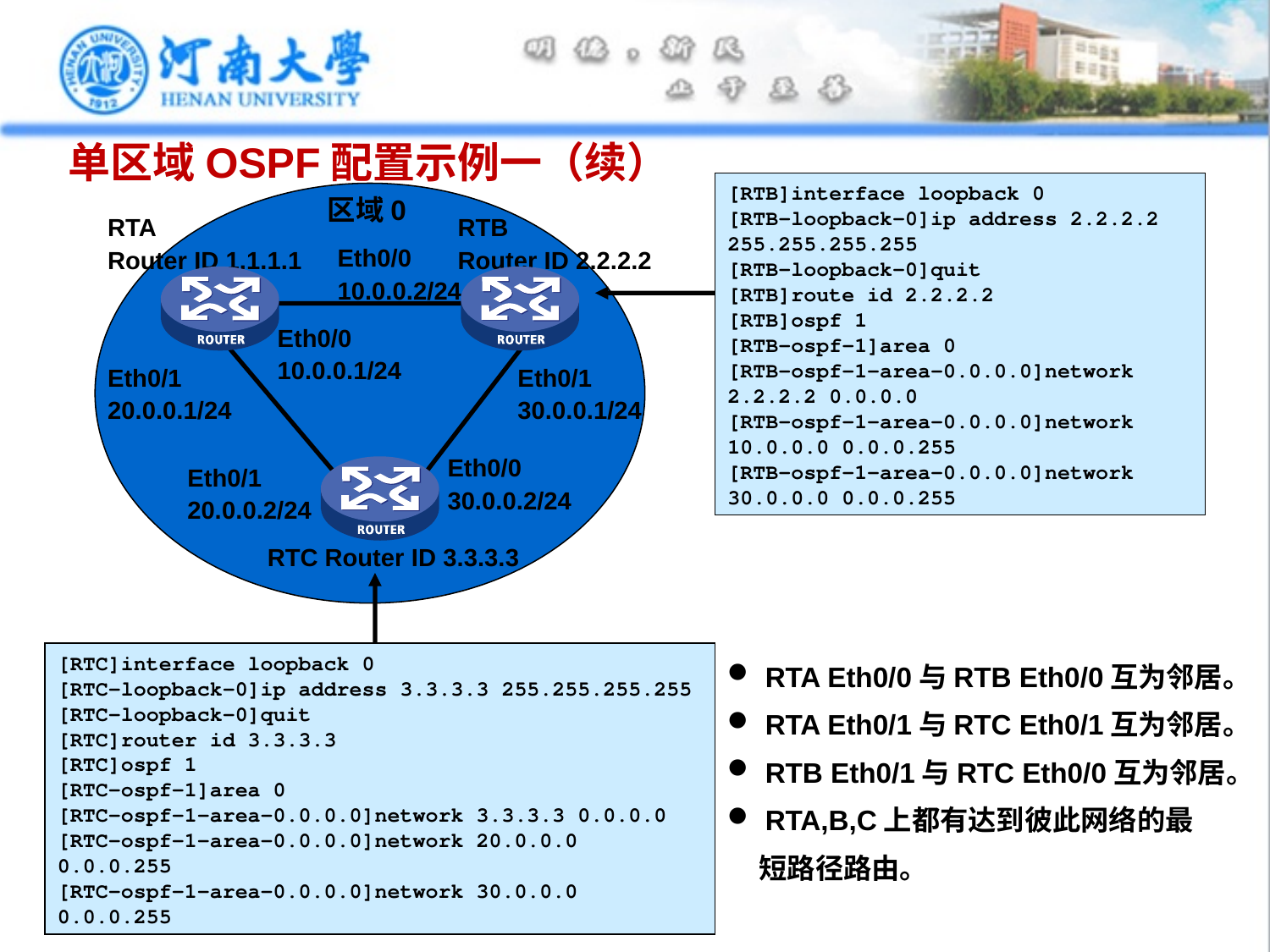

# 单区域OSPF配置示例一（续）

[RTB]interface loopback 0
[RTB-loopback-0]ip address 2.2.2.2 255.255.255.255
[RTB-loopback-0]quit
[RTB]route id 2.2.2.2
[RTB]ospf 1
[RTB-ospf-1]area 0
[RTB-ospf-1-area-0.0.0.0]network 2.2.2.2 0.0.0.0
[RTB-ospf-1-area-0.0.0.0]network 10.0.0.0 0.0.0.255
[RTB-ospf-1-area-0.0.0.0]network 30.0.0.0 0.0.0.255
区域0

RTA
Router ID 1.1.1.1
RTB
Router ID 2.2.2.2
Eth0/0
10.0.0.2/24

Eth0/0
10.0.0.1/24

Eth0/1
20.0.0.1/24
Eth0/1
30.0.0.1/24
Eth0/0
30.0.0.2/24
Eth0/1
20.0.0.2/24

RTC Router ID 3.3.3.3

[RTC]interface loopback 0
[RTC-loopback-0]ip address 3.3.3.3 255.255.255.255
[RTC-loopback-0]quit
[RTC]router id 3.3.3.3
[RTC]ospf 1
[RTC-ospf-1]area 0
[RTC-ospf-1-area-0.0.0.0]network 3.3.3.3 0.0.0.0
[RTC-ospf-1-area-0.0.0.0]network 20.0.0.0 0.0.0.255
[RTC-ospf-1-area-0.0.0.0]network 30.0.0.0 0.0.0.255
 RTA Eth0/0与RTB Eth0/0互为邻居。
 RTA Eth0/1与RTC Eth0/1互为邻居。
 RTB Eth0/1与RTC Eth0/0互为邻居。
 RTA,B,C上都有达到彼此网络的最
    短路径路由。